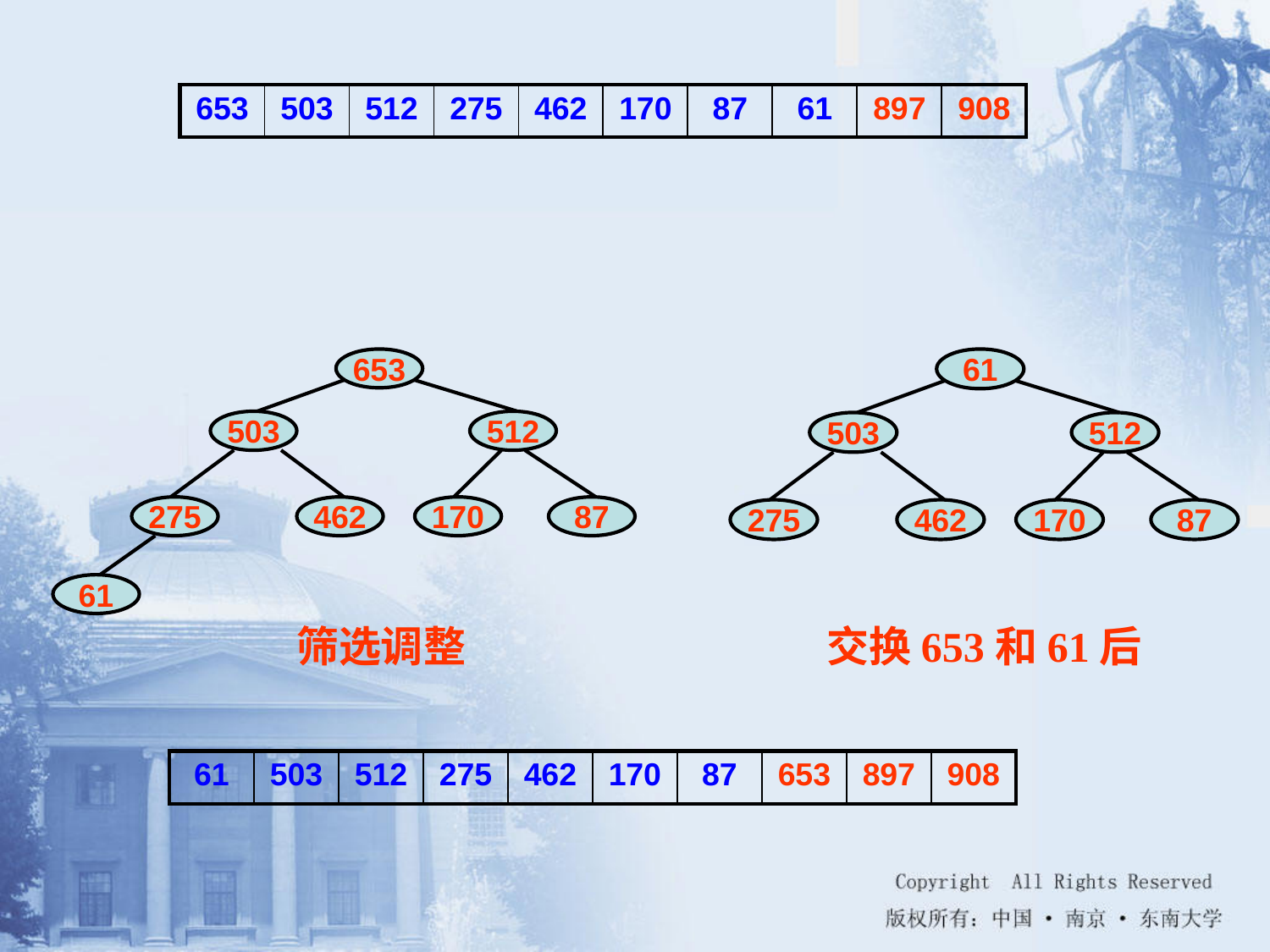

| 653 | 503 | 512 | 275 | 462 | 170 | 87 | 61 | 897 | 908 |
| --- | --- | --- | --- | --- | --- | --- | --- | --- | --- |
653
61

503
512
503
512

275
462
170
87
275
462
170
87

61
筛选调整
交换653和61后
| 61 | 503 | 512 | 275 | 462 | 170 | 87 | 653 | 897 | 908 |
| --- | --- | --- | --- | --- | --- | --- | --- | --- | --- |